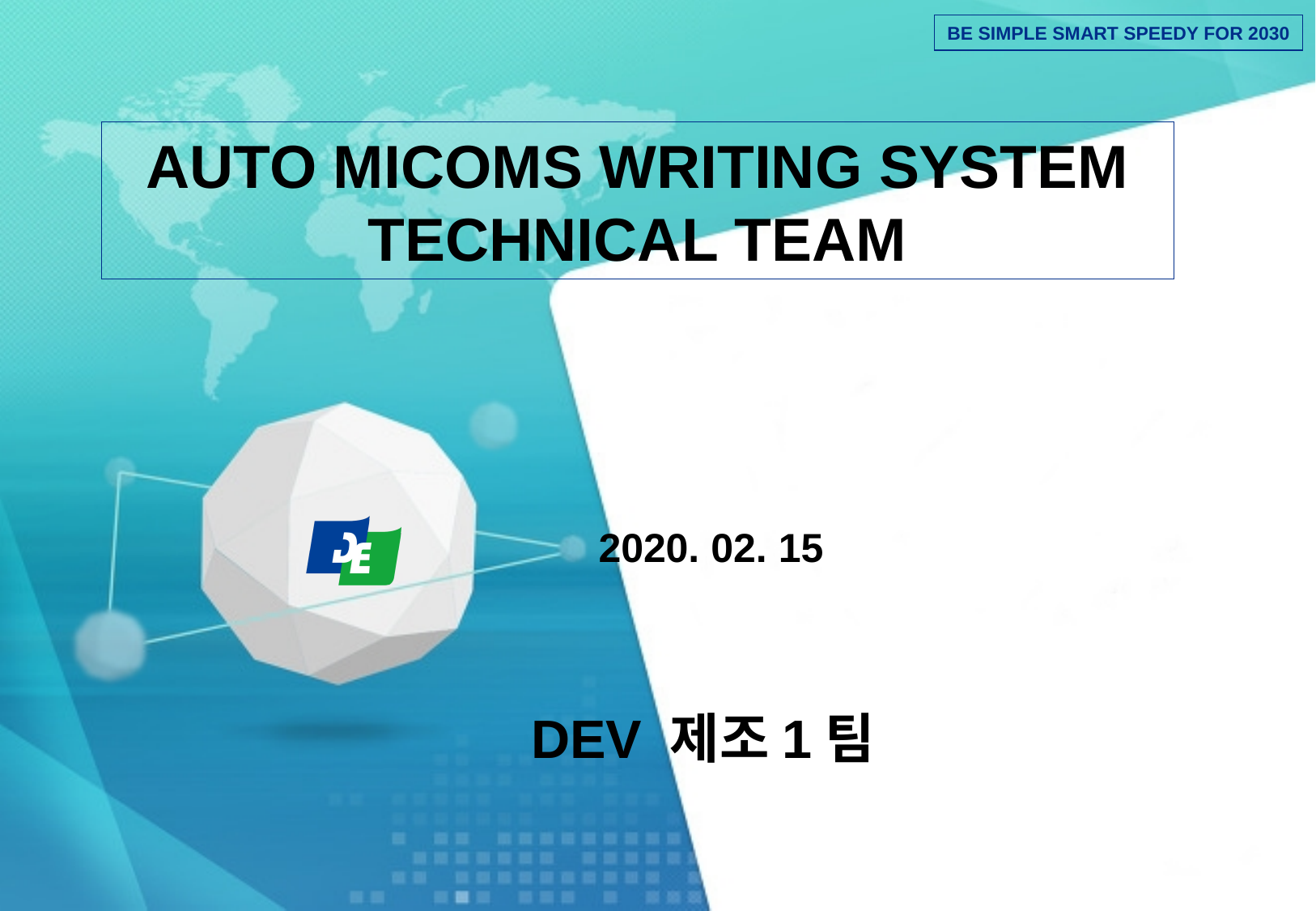

AUTO MICOMS WRITING SYSTEM
TECHNICAL TEAM
2020. 02. 15
DEV 제조1팀